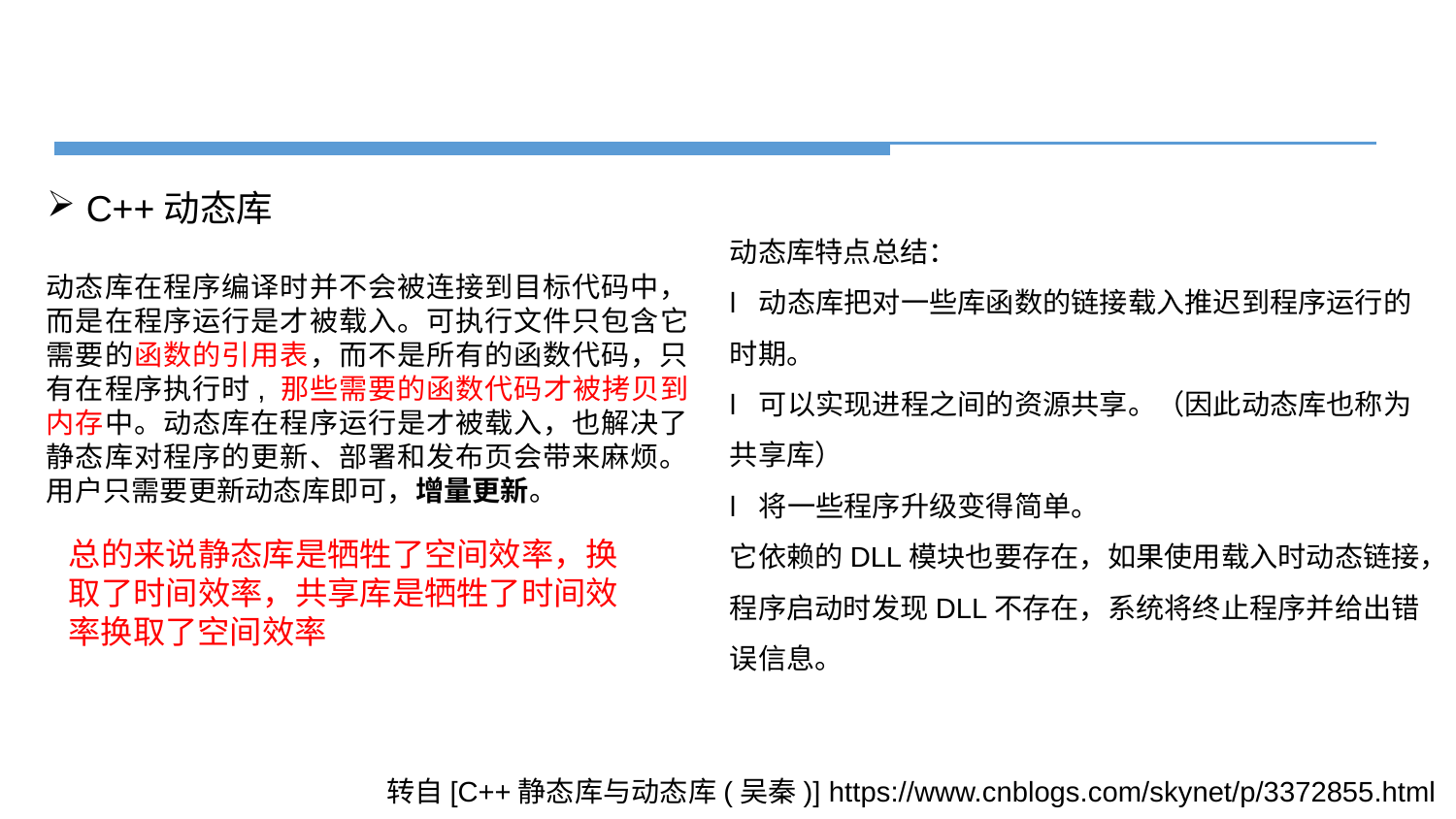

C++动态库
动态库特点总结：
l  动态库把对一些库函数的链接载入推迟到程序运行的时期。
l  可以实现进程之间的资源共享。（因此动态库也称为共享库）
l  将一些程序升级变得简单。
它依赖的DLL模块也要存在，如果使用载入时动态链接，程序启动时发现DLL不存在，系统将终止程序并给出错误信息。
动态库在程序编译时并不会被连接到目标代码中，而是在程序运行是才被载入。可执行文件只包含它需要的函数的引用表，而不是所有的函数代码，只有在程序执行时, 那些需要的函数代码才被拷贝到内存中。动态库在程序运行是才被载入，也解决了静态库对程序的更新、部署和发布页会带来麻烦。用户只需要更新动态库即可，增量更新。
总的来说静态库是牺牲了空间效率，换取了时间效率，共享库是牺牲了时间效率换取了空间效率
转自[C++静态库与动态库(吴秦)] https://www.cnblogs.com/skynet/p/3372855.html